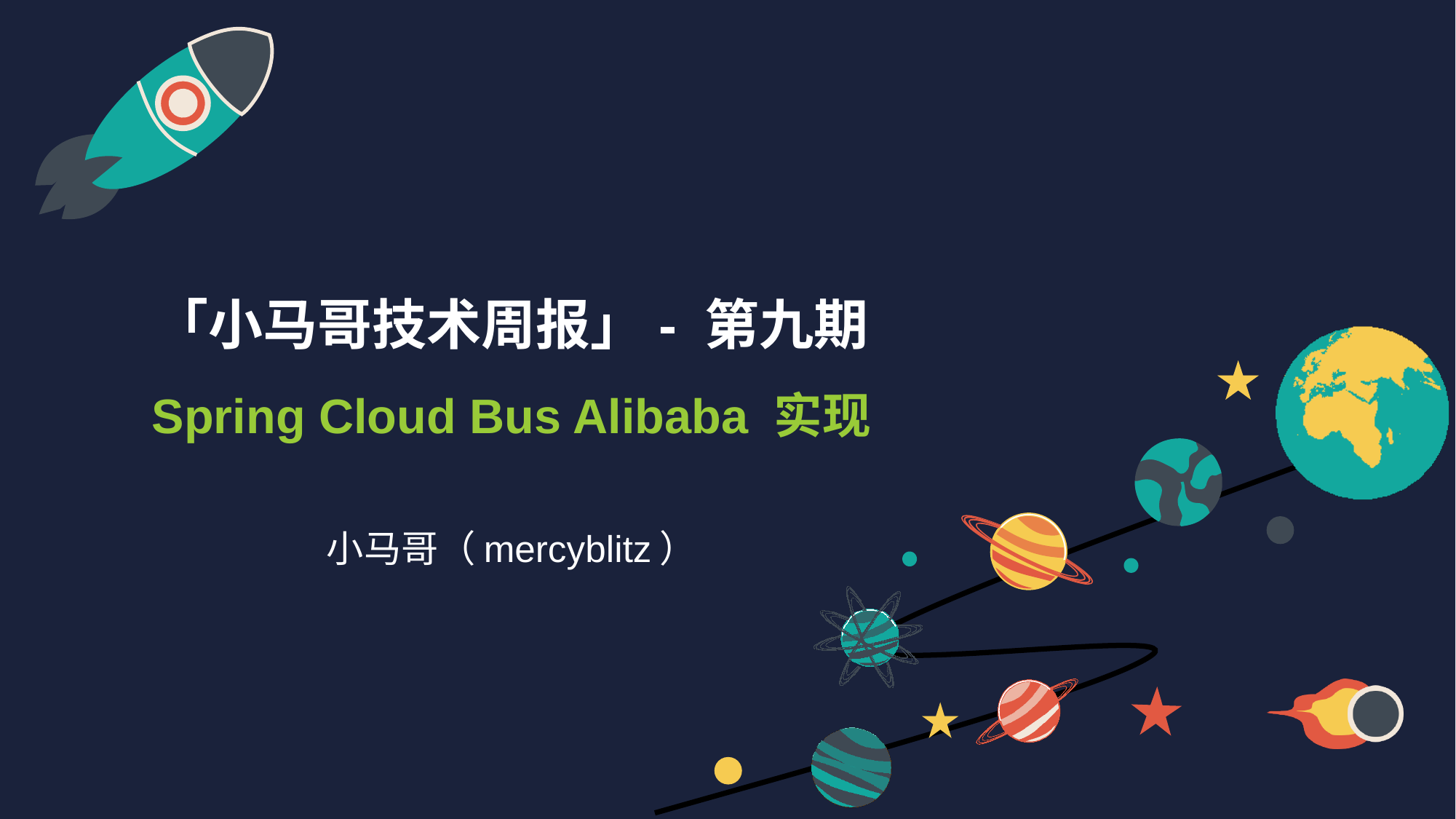

# 「小马哥技术周报」- 第九期 Spring Cloud Bus Alibaba 实现
小马哥（mercyblitz）